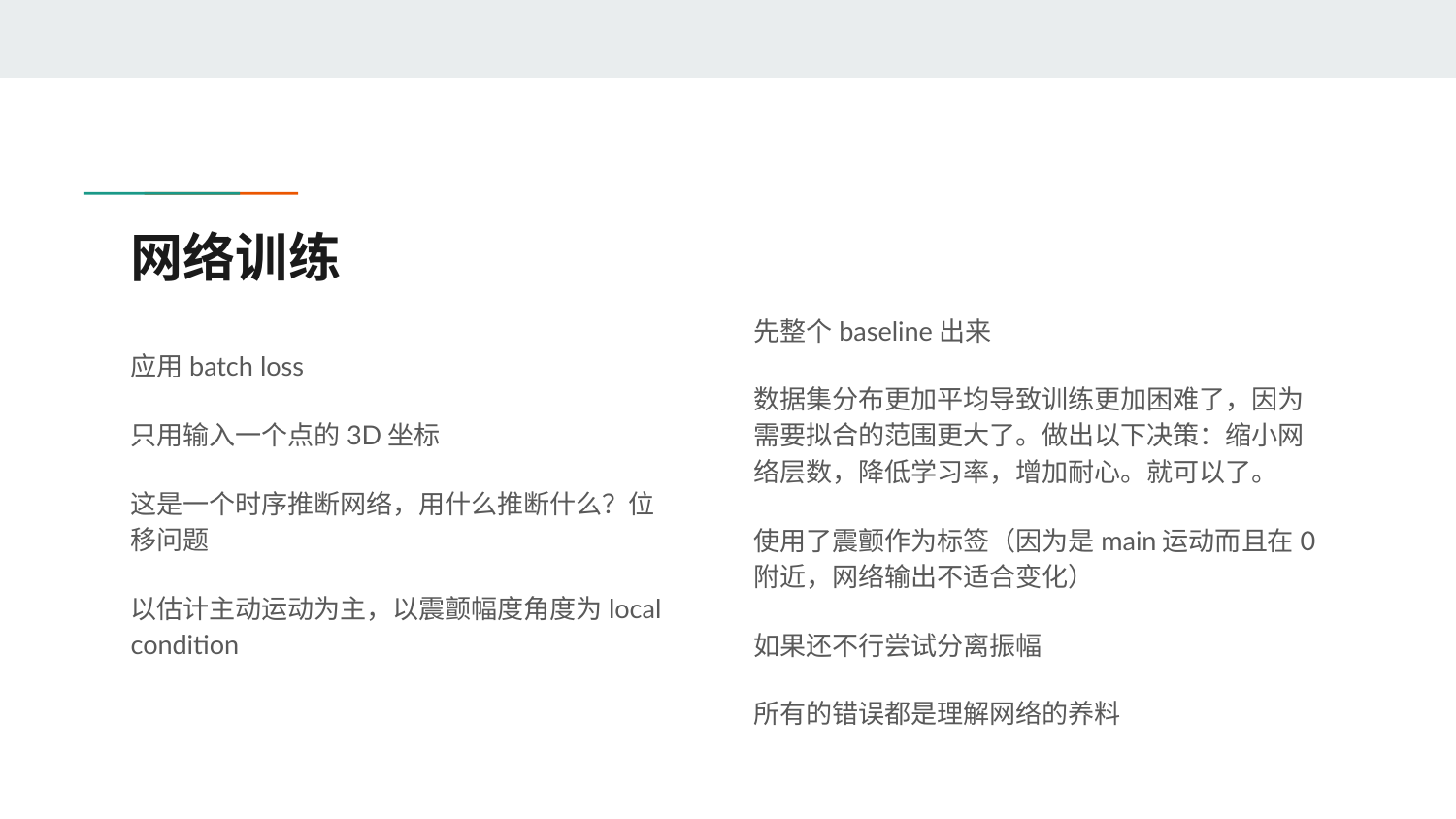

# 网络训练
先整个baseline出来
数据集分布更加平均导致训练更加困难了，因为需要拟合的范围更大了。做出以下决策：缩小网络层数，降低学习率，增加耐心。就可以了。
使用了震颤作为标签（因为是main运动而且在0附近，网络输出不适合变化）
如果还不行尝试分离振幅
所有的错误都是理解网络的养料
应用batch loss
只用输入一个点的3D坐标
这是一个时序推断网络，用什么推断什么？位移问题
以估计主动运动为主，以震颤幅度角度为local condition